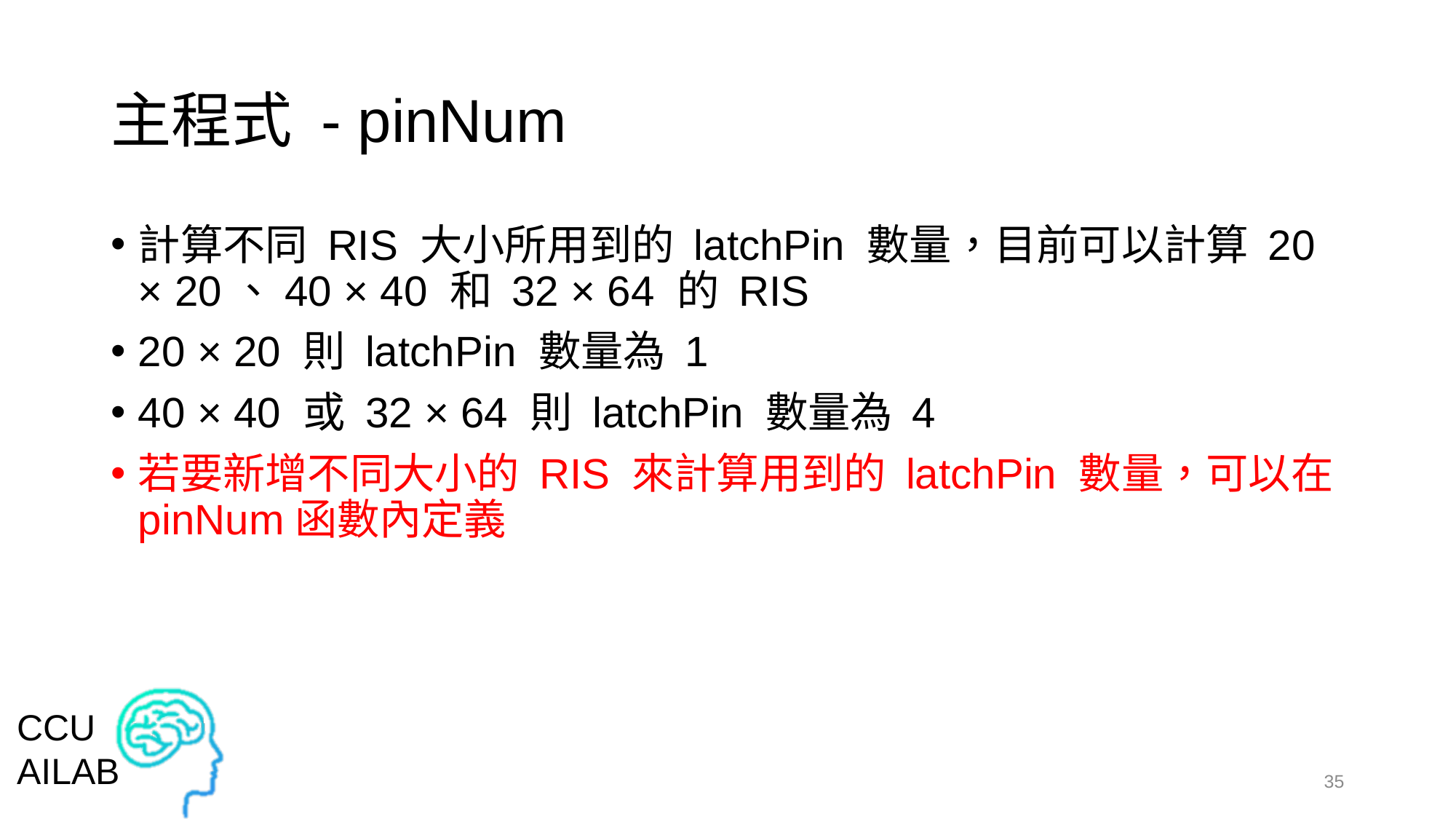

# 主程式 - pinNum
計算不同 RIS 大小所用到的 latchPin 數量，目前可以計算 20 × 20、40 × 40 和 32 × 64 的 RIS
20 × 20 則 latchPin 數量為 1
40 × 40 或 32 × 64 則 latchPin 數量為 4
若要新增不同大小的 RIS 來計算用到的 latchPin 數量，可以在pinNum函數內定義
35